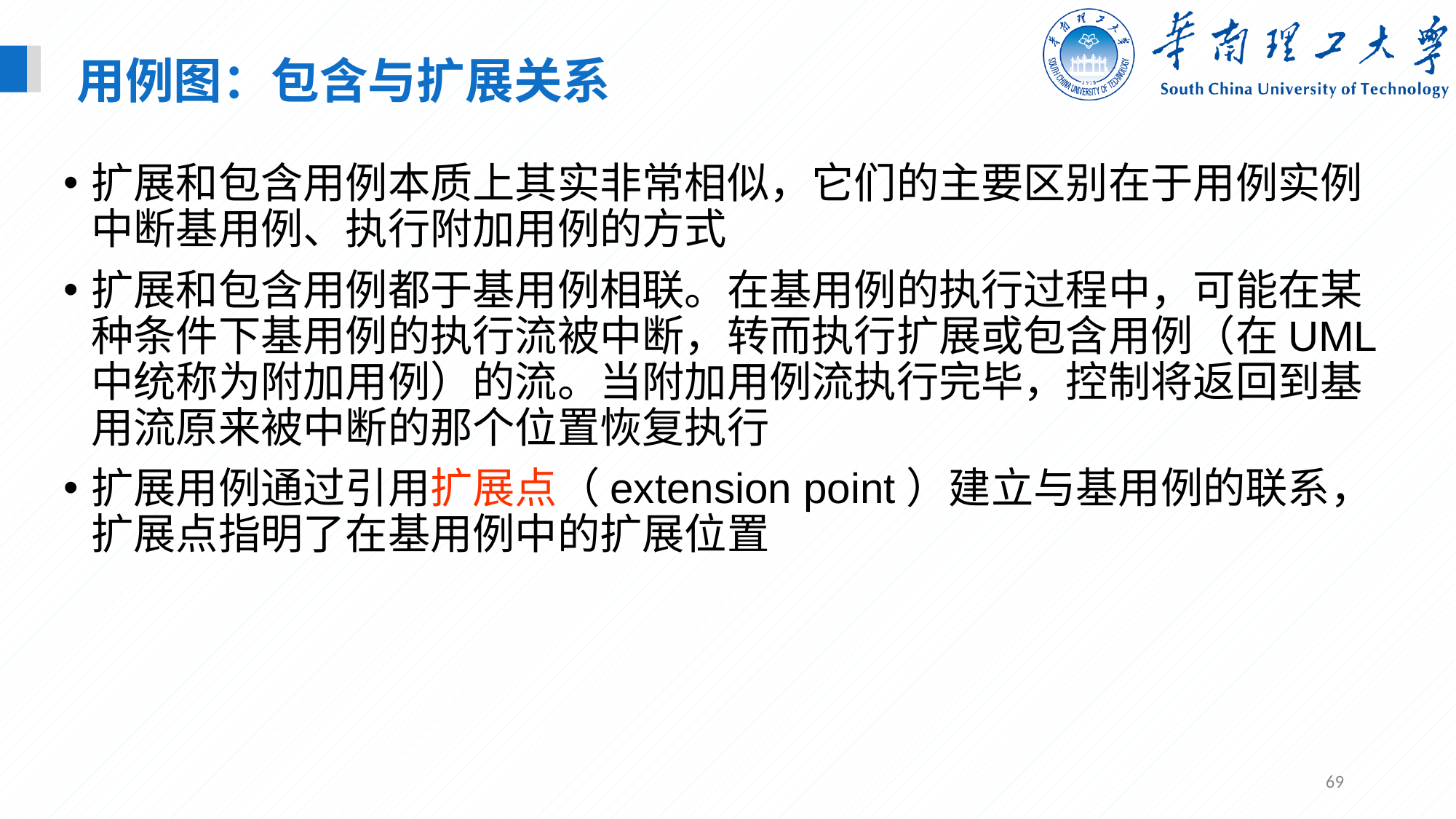

用例图：包含与扩展关系
扩展和包含用例本质上其实非常相似，它们的主要区别在于用例实例中断基用例、执行附加用例的方式
扩展和包含用例都于基用例相联。在基用例的执行过程中，可能在某种条件下基用例的执行流被中断，转而执行扩展或包含用例（在UML中统称为附加用例）的流。当附加用例流执行完毕，控制将返回到基用流原来被中断的那个位置恢复执行
扩展用例通过引用扩展点（extension point）建立与基用例的联系，扩展点指明了在基用例中的扩展位置
69